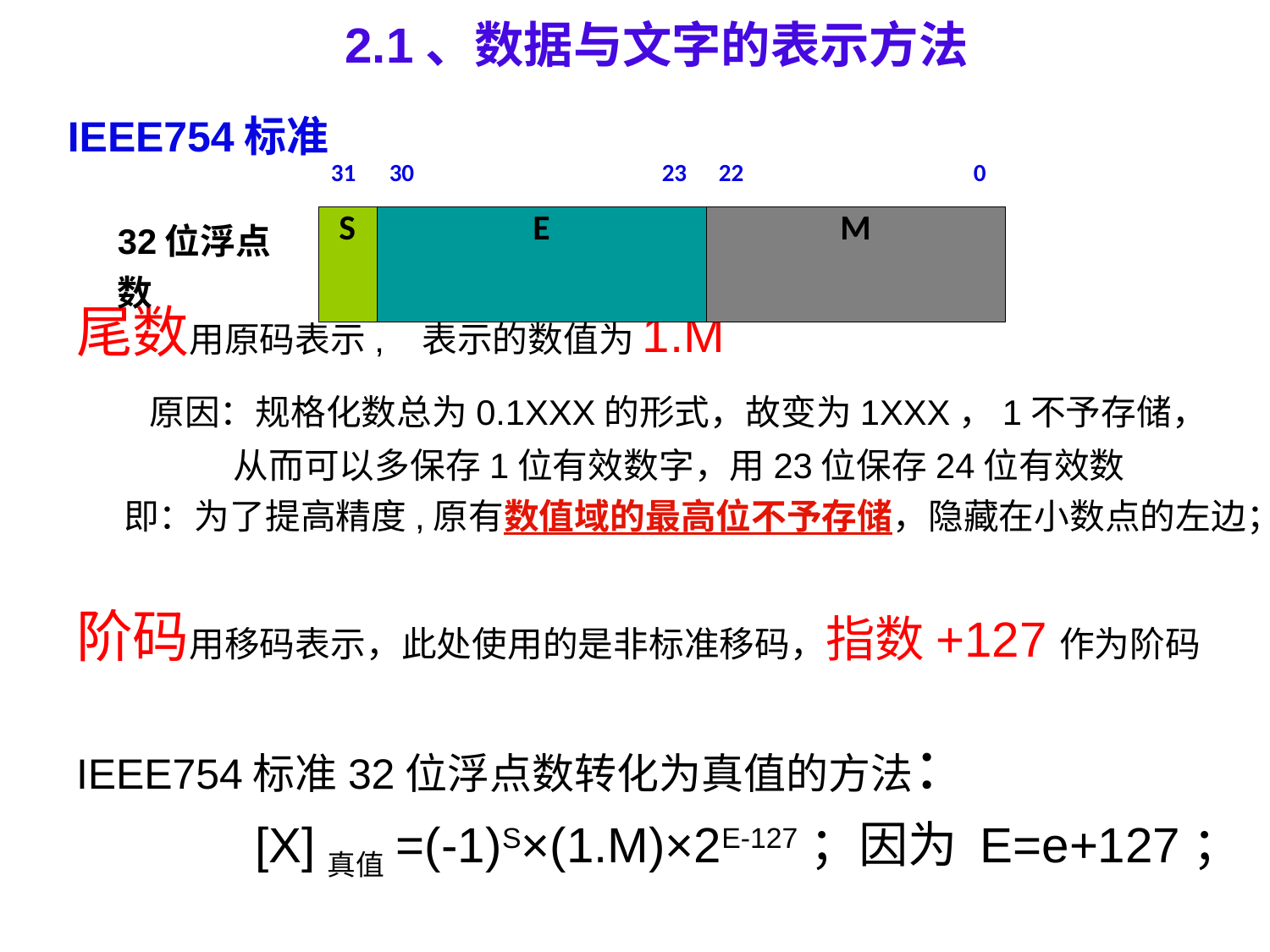

2.1、数据与文字的表示方法
# IEEE754标准
|  | 31 | 30 | 23 | 22 | 0 |
| --- | --- | --- | --- | --- | --- |
| 32位浮点数 | S | E |  | M |  |
尾数用原码表示,   表示的数值为1.M
 原因：规格化数总为0.1XXX的形式，故变为1XXX，1不予存储，
              从而可以多保存1位有效数字，用23位保存24位有效数
     即：为了提高精度,原有数值域的最高位不予存储，隐藏在小数点的左边；
阶码用移码表示，此处使用的是非标准移码，指数+127作为阶码

IEEE754标准32位浮点数转化为真值的方法：
             [X]真值=(-1)S×(1.M)×2E-127；因为 E=e+127；